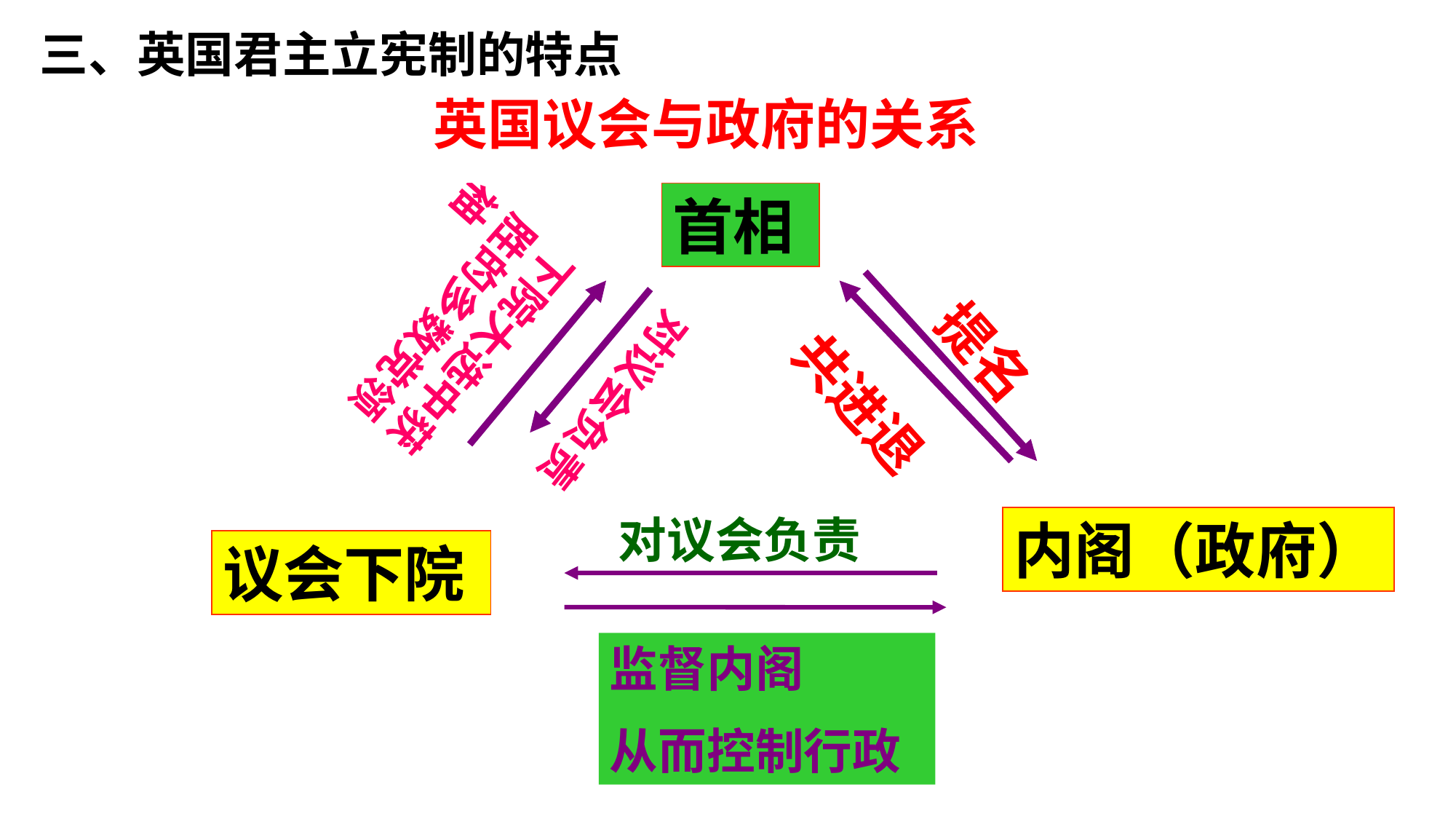

三、英国君主立宪制的特点
英国议会与政府的关系
下院大选中获胜的多数党领袖
首相

提名

对议会负责

共进退
对议会负责
内阁（政府）
议会下院

监督内阁
从而控制行政